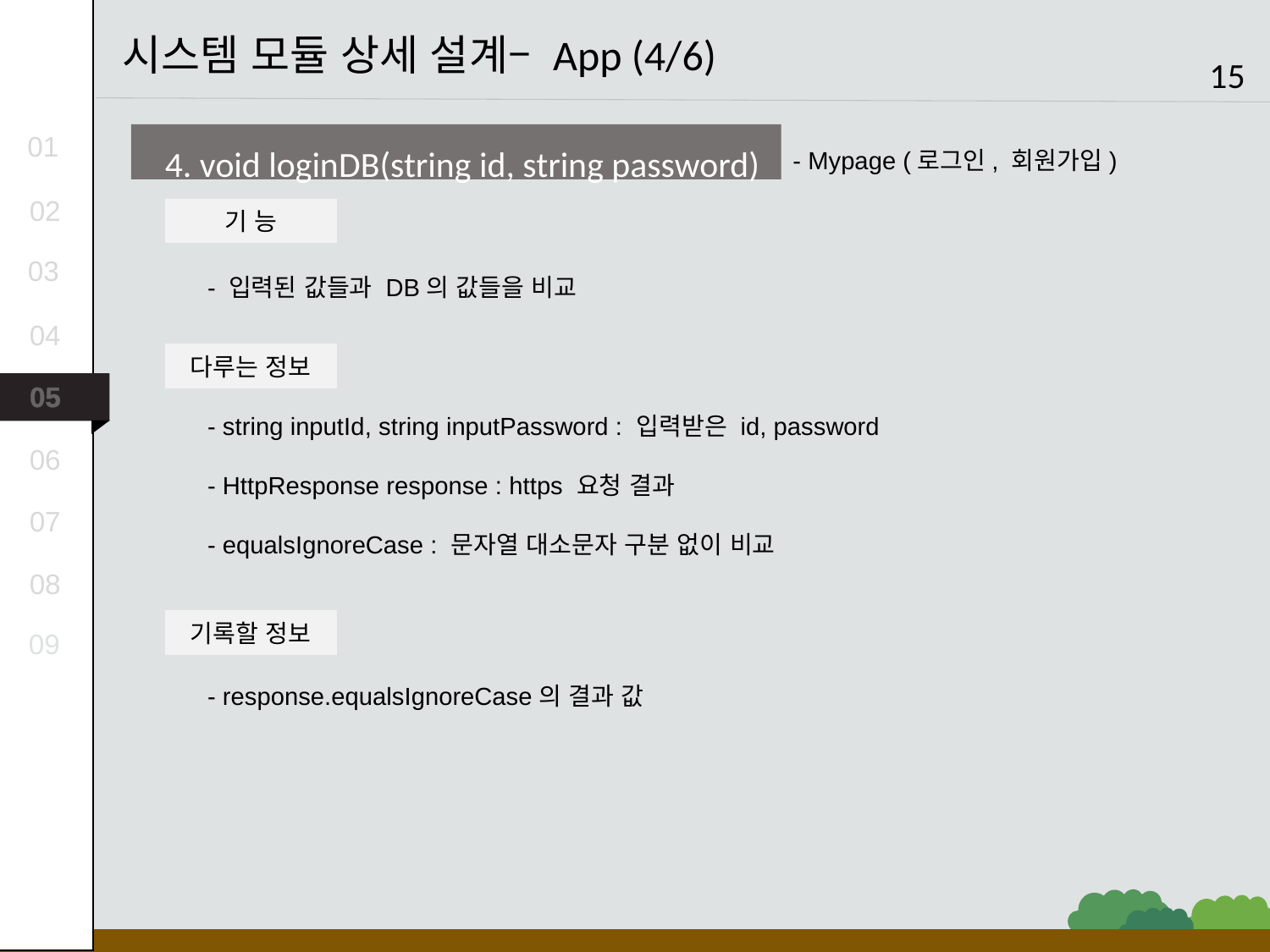

시스템 모듈 상세 설계– App (4/6)

15
4. void loginDB(string id, string password)
01
- Mypage (로그인, 회원가입)

02
기 능
03
- 입력된 값들과 DB의 값들을 비교

04
다루는 정보
05

- string inputId, string inputPassword : 입력받은 id, password
- HttpResponse response : https 요청 결과
- equalsIgnoreCase : 문자열 대소문자 구분 없이 비교

06
07
08
기록할 정보
09
- response.equalsIgnoreCase의 결과 값